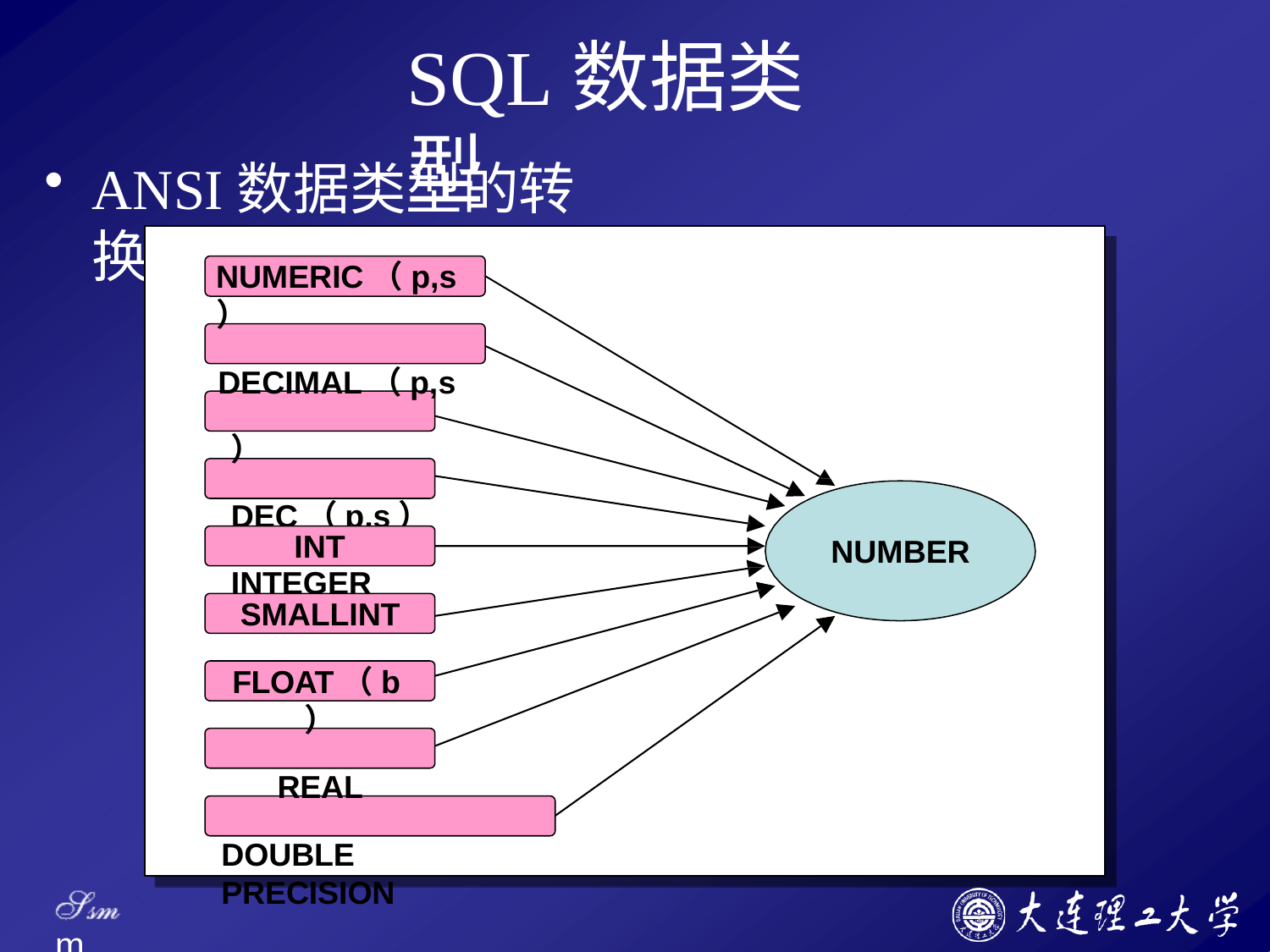

# SQL数据类型
ANSI数据类型的转换

NUMERIC（p,s）
DECIMAL（p,s）  DEC（p,s）  INTEGER

INT

NUMBER

SMALLINT
FLOAT（b）
REAL
DOUBLE PRECISION

Ssm